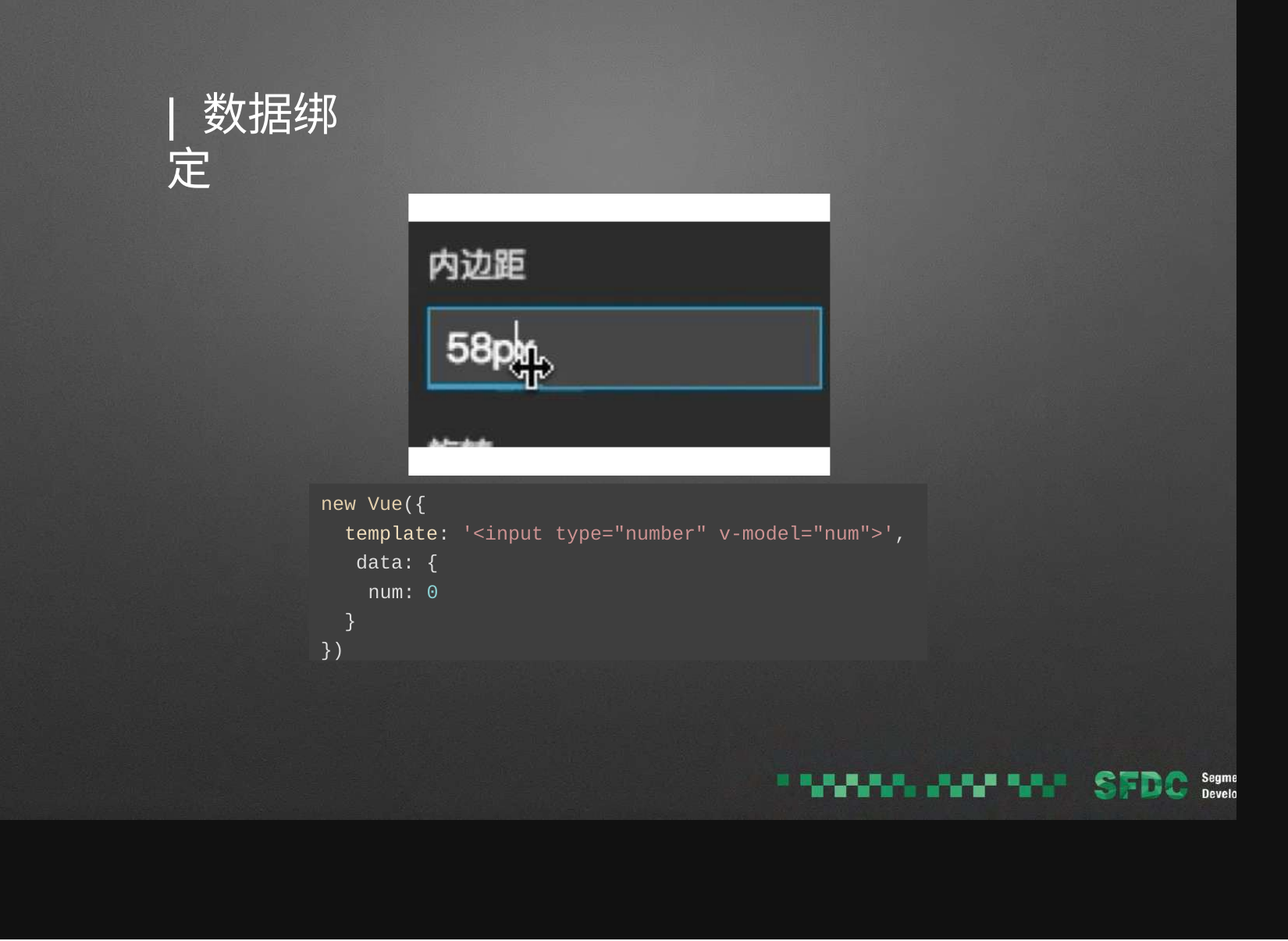

# | 数据绑定

new Vue({
template: '<input type="number" v-model="num">',  data: {
num: 0
}
})